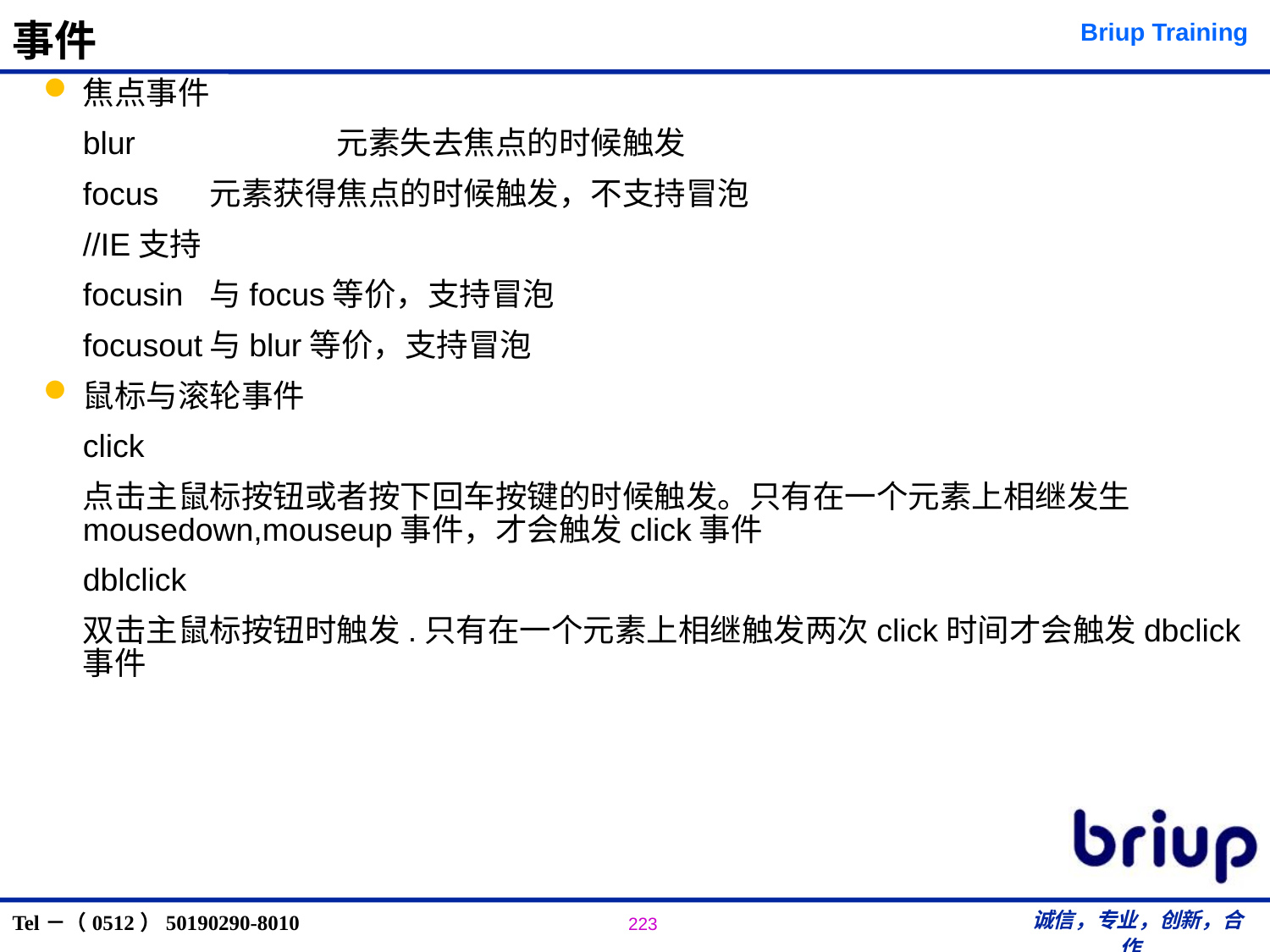

# 事件
焦点事件
	blur		元素失去焦点的时候触发
	focus	元素获得焦点的时候触发，不支持冒泡
	//IE支持
	focusin	与focus等价，支持冒泡
	focusout	与blur等价，支持冒泡
鼠标与滚轮事件
	click
	点击主鼠标按钮或者按下回车按键的时候触发。只有在一个元素上相继发生mousedown,mouseup事件，才会触发click事件
	dblclick
	双击主鼠标按钮时触发.只有在一个元素上相继触发两次click时间才会触发dbclick事件